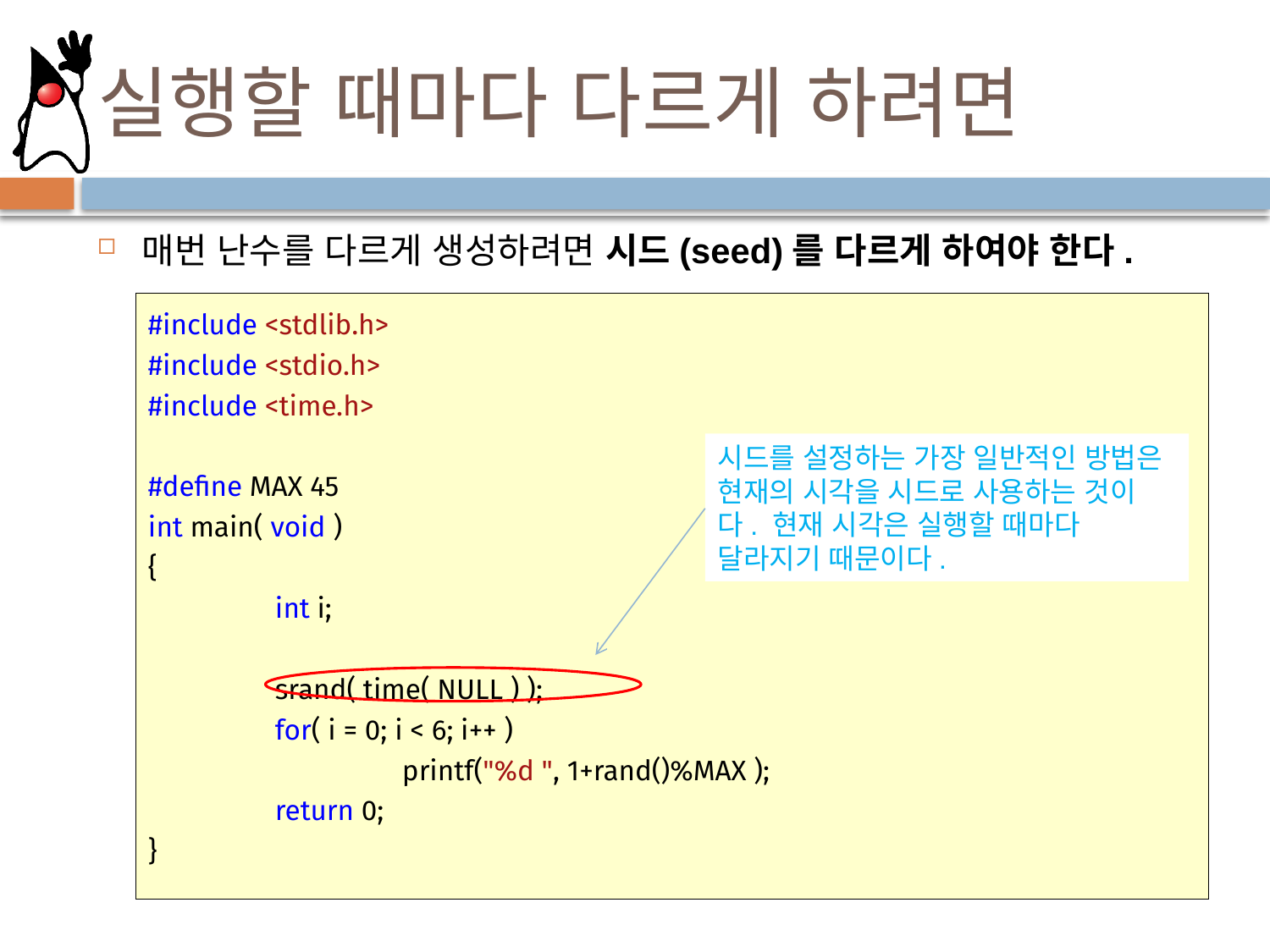

# 실행할 때마다 다르게 하려면
매번 난수를 다르게 생성하려면 시드(seed)를 다르게 하여야 한다.

#include <stdlib.h>
#include <stdio.h>
#include <time.h>

#define MAX 45
int main( void )
{
	int i;

	srand( time( NULL ) );
	for( i = 0; i < 6; i++ )
		printf("%d ", 1+rand()%MAX );
	return 0;
}
시드를 설정하는 가장 일반적인 방법은 현재의 시각을 시드로 사용하는 것이다. 현재 시각은 실행할 때마다 달라지기 때문이다.